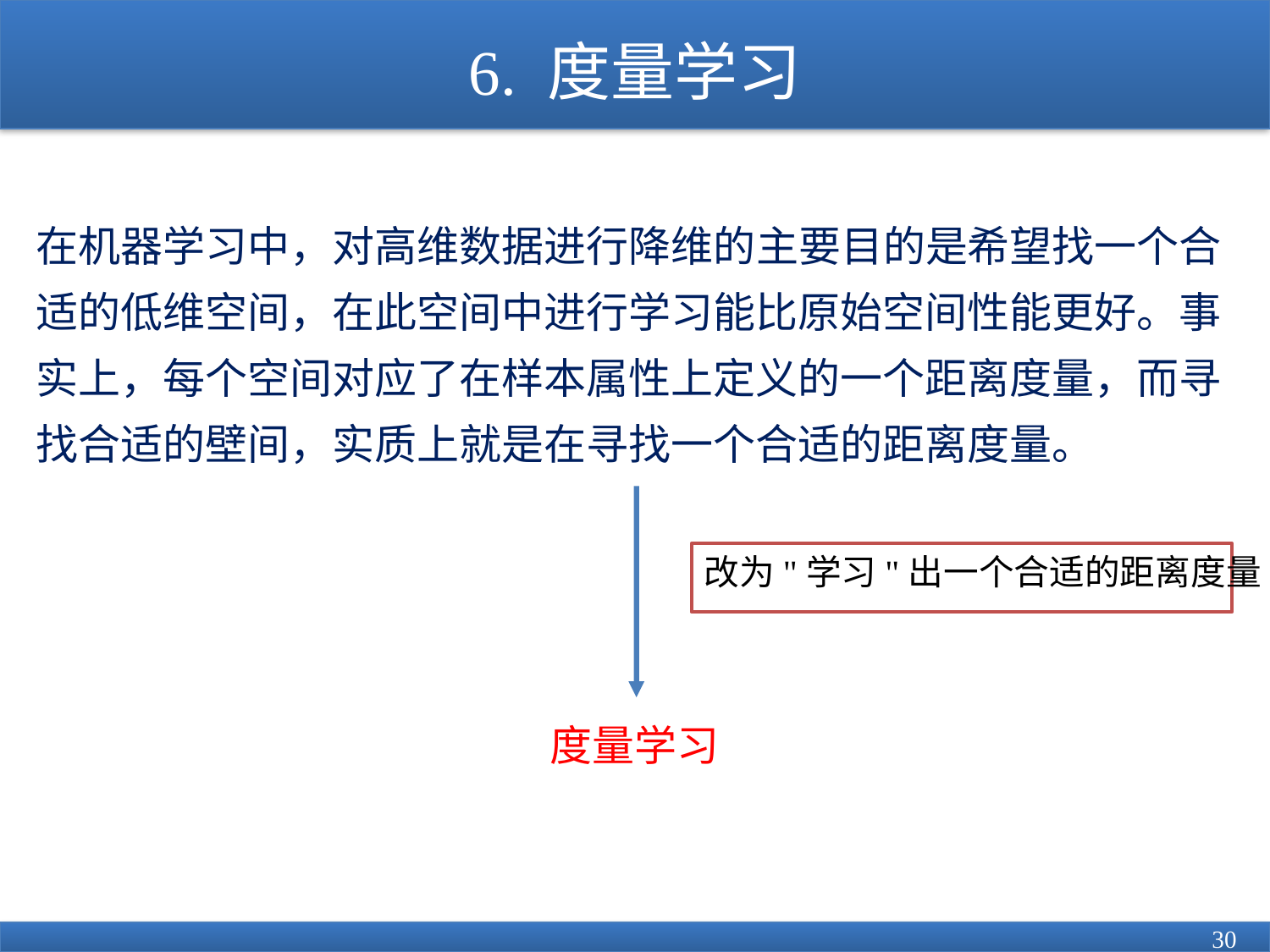

# 6. 度量学习
在机器学习中，对高维数据进行降维的主要目的是希望找一个合适的低维空间，在此空间中进行学习能比原始空间性能更好。事实上，每个空间对应了在样本属性上定义的一个距离度量，而寻找合适的壁间，实质上就是在寻找一个合适的距离度量。

改为"学习"出一个合适的距离度量
度量学习

30